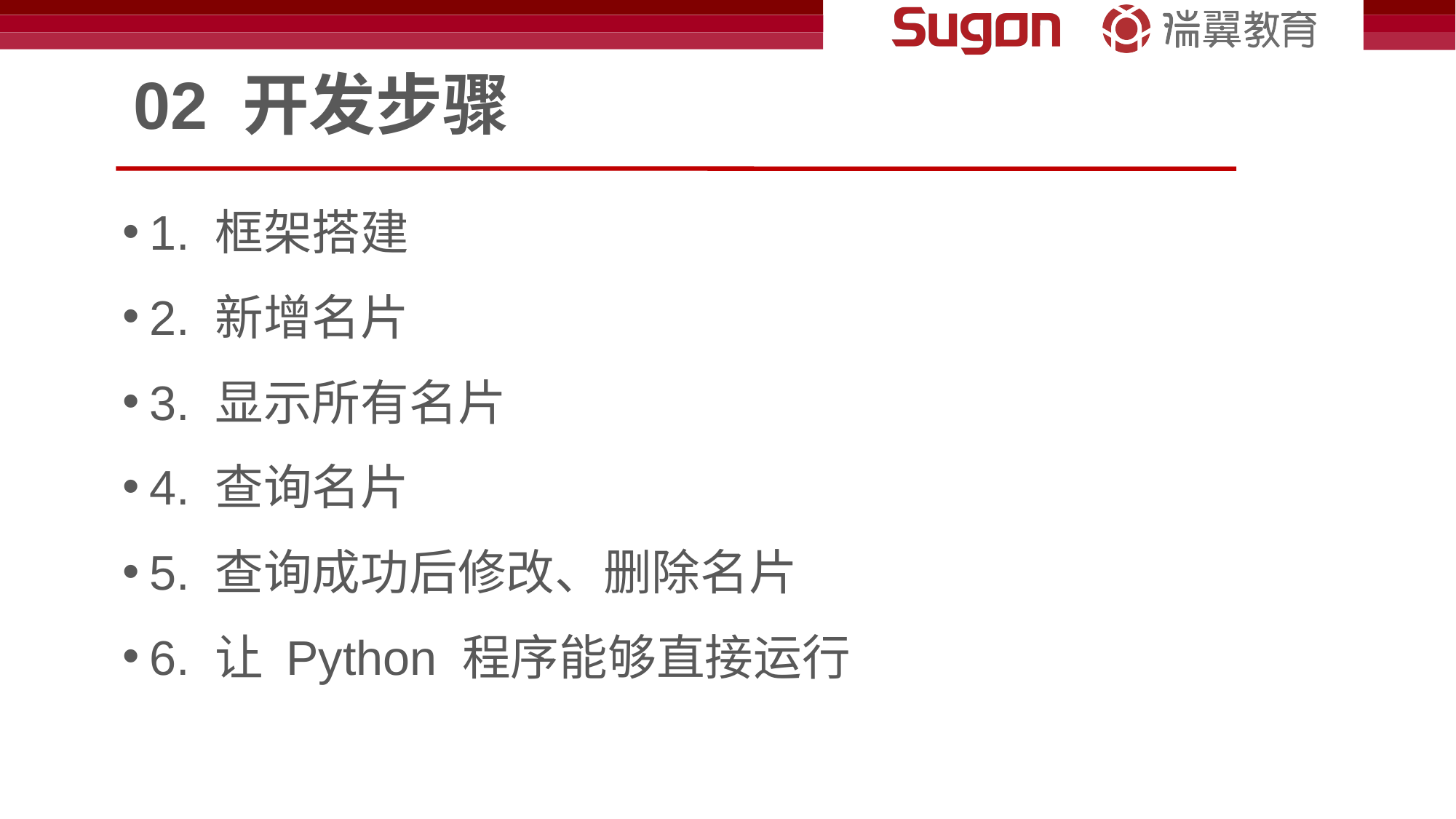

# 02 开发步骤
1. 框架搭建
2. 新增名片
3. 显示所有名片
4. 查询名片
5. 查询成功后修改、删除名片
6. 让 Python 程序能够直接运行